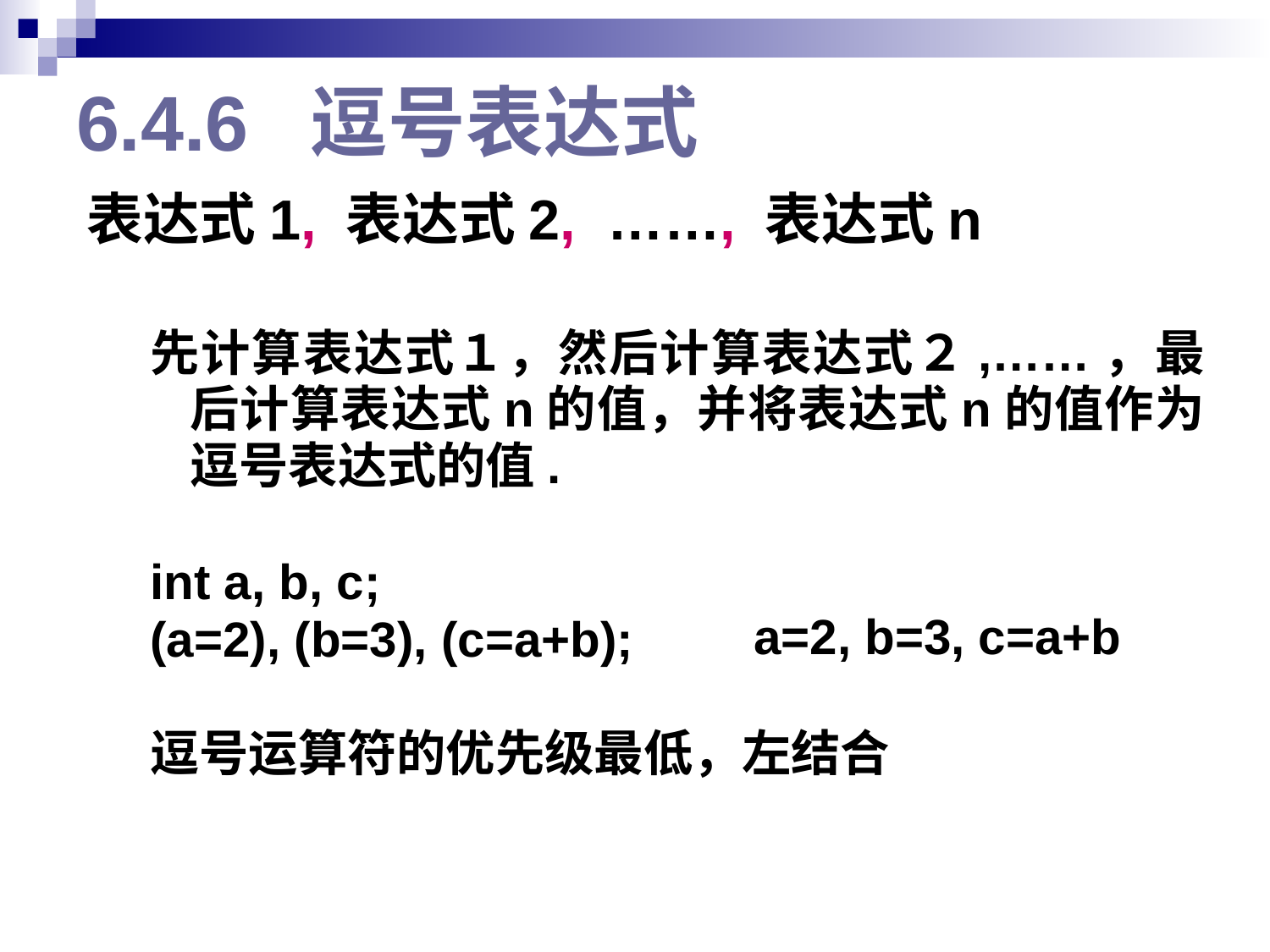

# 6.4.6  逗号表达式
表达式1, 表达式2,  ……, 表达式n

先计算表达式１，然后计算表达式２,……，最后计算表达式n的值，并将表达式n的值作为逗号表达式的值.

int a, b, c;
(a=2), (b=3), (c=a+b);

逗号运算符的优先级最低，左结合
a=2, b=3, c=a+b